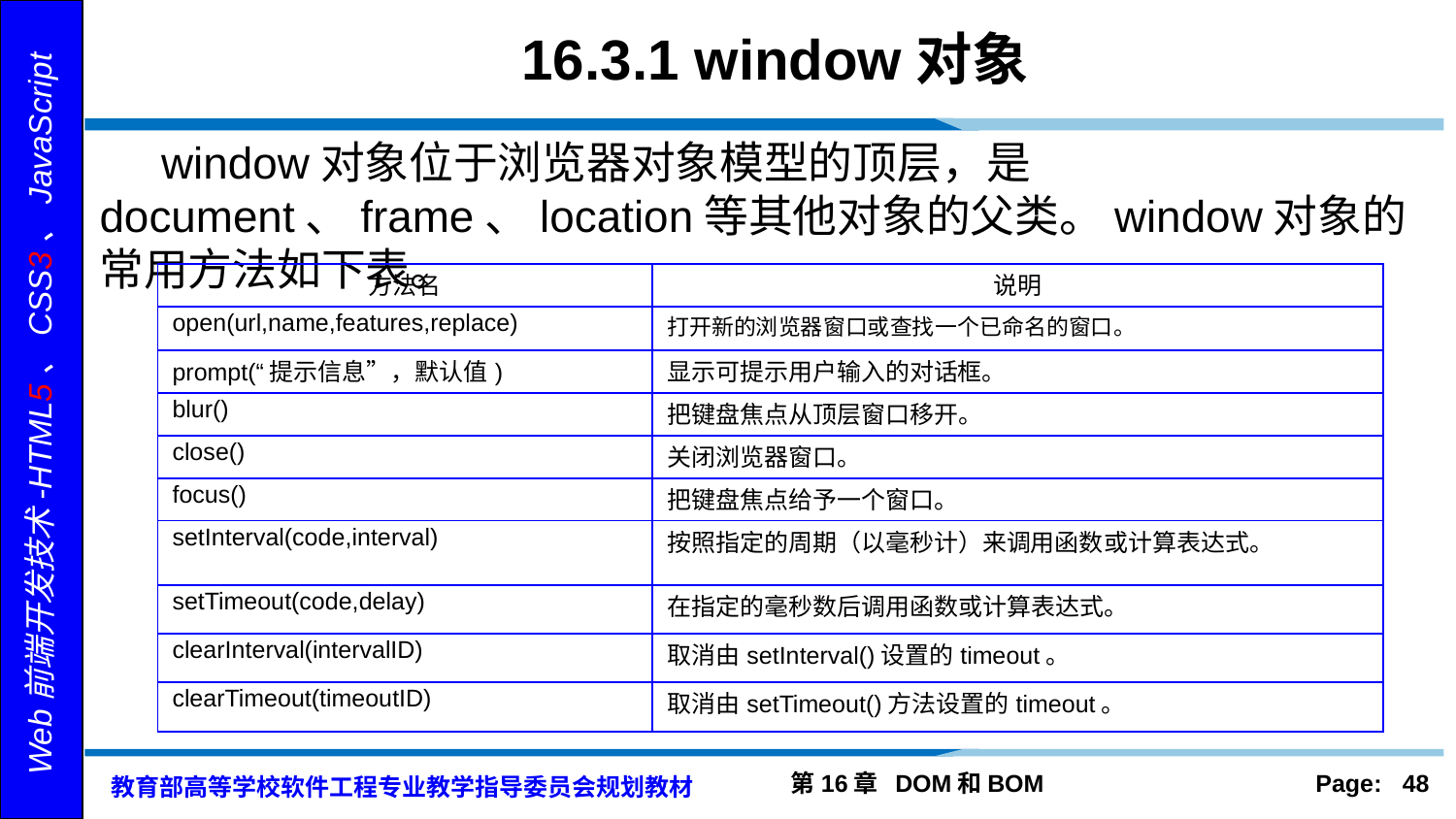

# 16.3.1 window对象
     window对象位于浏览器对象模型的顶层，是document、frame、location等其他对象的父类。window对象的常用方法如下表。
| 方法名 | 说明 |
| --- | --- |
| open(url,name,features,replace) | 打开新的浏览器窗口或查找一个已命名的窗口。 |
| prompt(“提示信息”，默认值) | 显示可提示用户输入的对话框。 |
| blur() | 把键盘焦点从顶层窗口移开。 |
| close() | 关闭浏览器窗口。 |
| focus() | 把键盘焦点给予一个窗口。 |
| setInterval(code,interval) | 按照指定的周期（以毫秒计）来调用函数或计算表达式。 |
| setTimeout(code,delay) | 在指定的毫秒数后调用函数或计算表达式。 |
| clearInterval(intervalID) | 取消由setInterval()设置的timeout。 |
| clearTimeout(timeoutID) | 取消由setTimeout()方法设置的timeout。 |